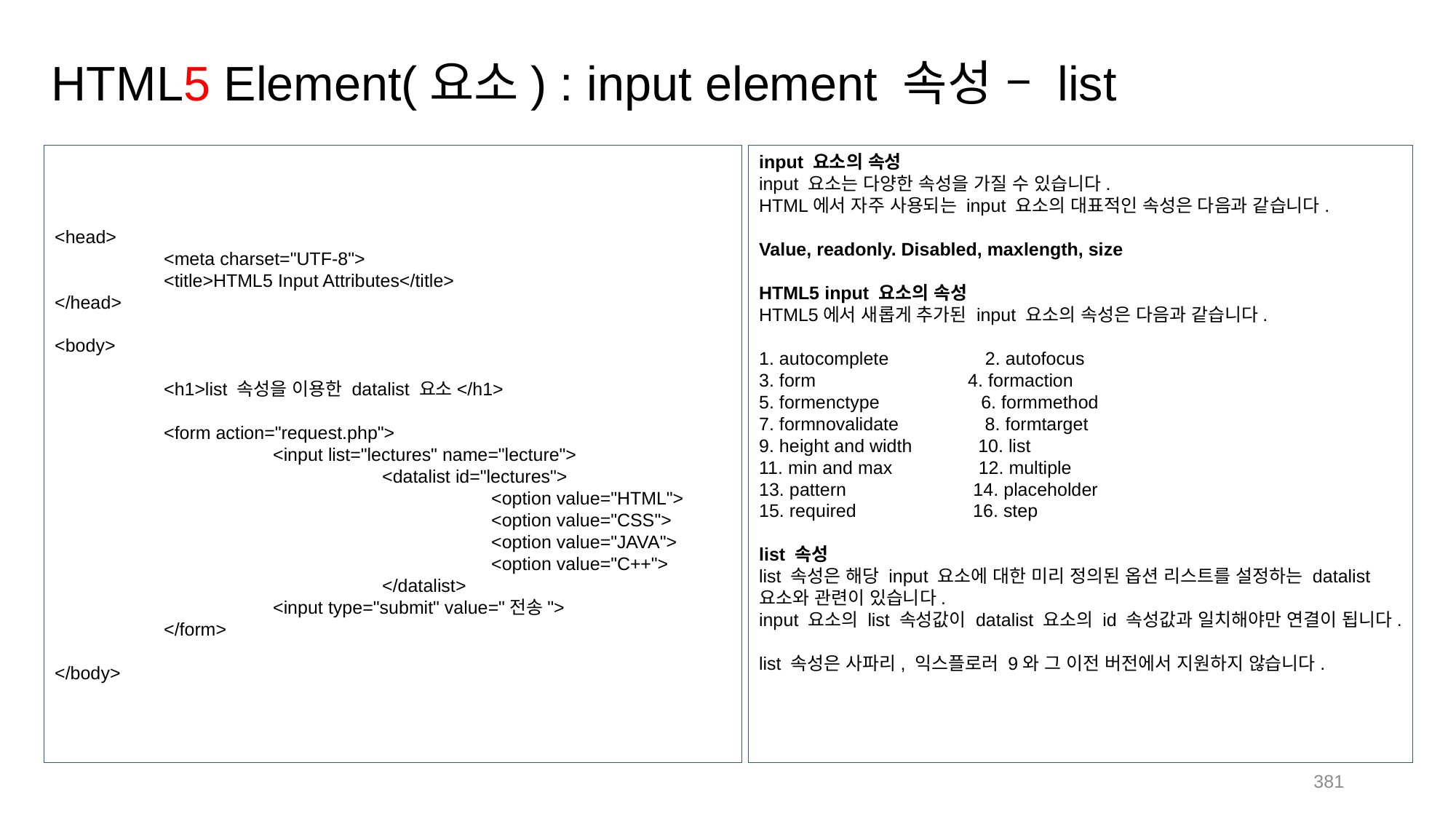

# HTML5 Element(요소) : input element 속성 – list
<head>
	<meta charset="UTF-8">
	<title>HTML5 Input Attributes</title>
</head>

<body>

	<h1>list 속성을 이용한 datalist 요소</h1>

	<form action="request.php">
		<input list="lectures" name="lecture">
			<datalist id="lectures">
				<option value="HTML">
				<option value="CSS">
				<option value="JAVA">
				<option value="C++">
			</datalist>
		<input type="submit" value="전송">
	</form>

</body>
input 요소의 속성
input 요소는 다양한 속성을 가질 수 있습니다.
HTML에서 자주 사용되는 input 요소의 대표적인 속성은 다음과 같습니다.

Value, readonly. Disabled, maxlength, size

HTML5 input 요소의 속성
HTML5에서 새롭게 추가된 input 요소의 속성은 다음과 같습니다.

1. autocomplete                   2. autofocus
3. form                              4. formaction
5. formenctype                    6. formmethod
7. formnovalidate                 8. formtarget
9. height and width             10. list
11. min and max                 12. multiple
13. pattern                         14. placeholder
15. required                       16. step

list 속성
list 속성은 해당 input 요소에 대한 미리 정의된 옵션 리스트를 설정하는 datalist 요소와 관련이 있습니다.
input 요소의 list 속성값이 datalist 요소의 id 속성값과 일치해야만 연결이 됩니다.

list 속성은 사파리, 익스플로러 9와 그 이전 버전에서 지원하지 않습니다.
381